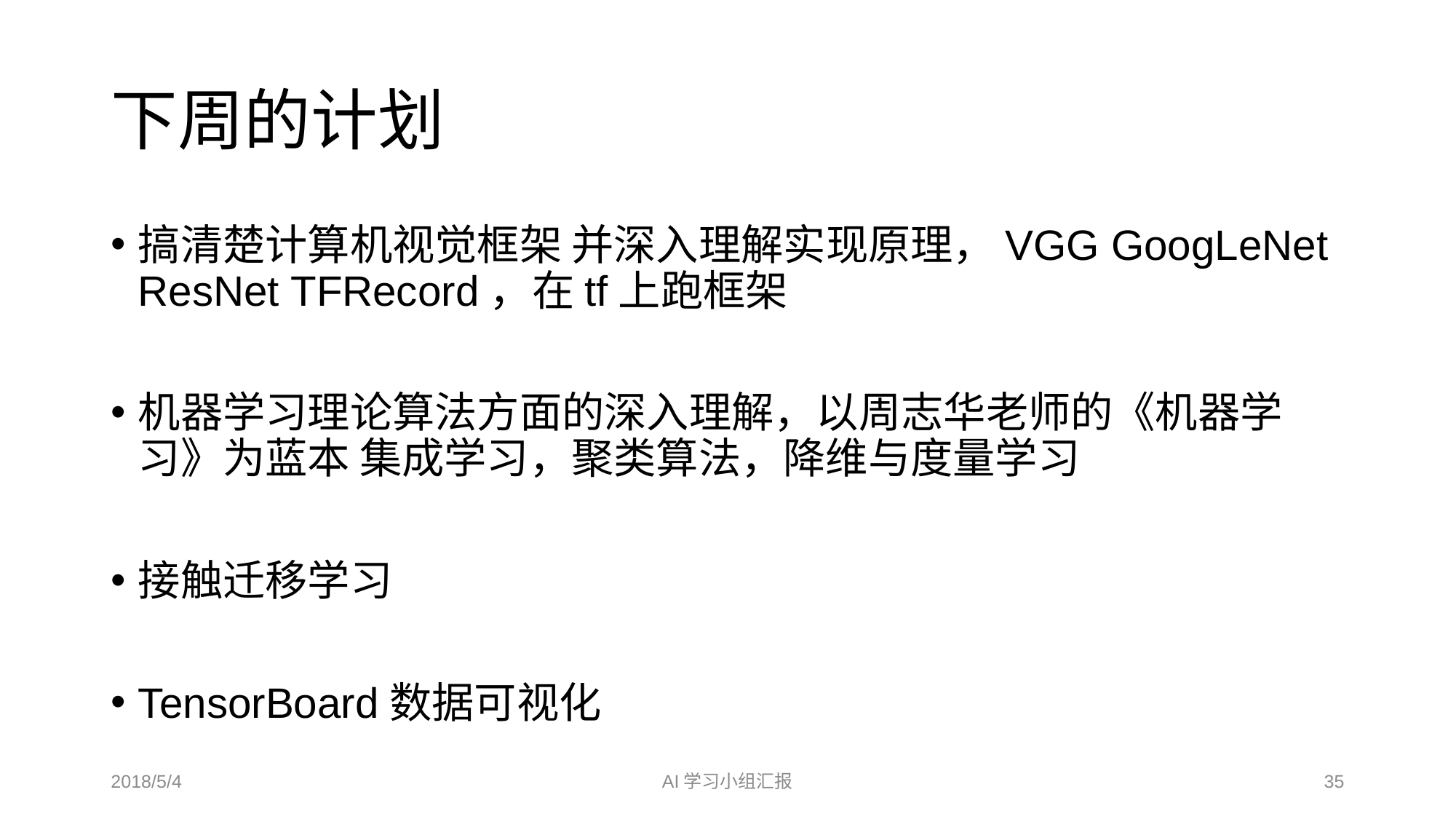

# 下周的计划
搞清楚计算机视觉框架 并深入理解实现原理，VGG GoogLeNet ResNet TFRecord，在tf上跑框架

机器学习理论算法方面的深入理解，以周志华老师的《机器学习》为蓝本 集成学习，聚类算法，降维与度量学习

接触迁移学习

TensorBoard数据可视化

2018/5/4
AI学习小组汇报
35